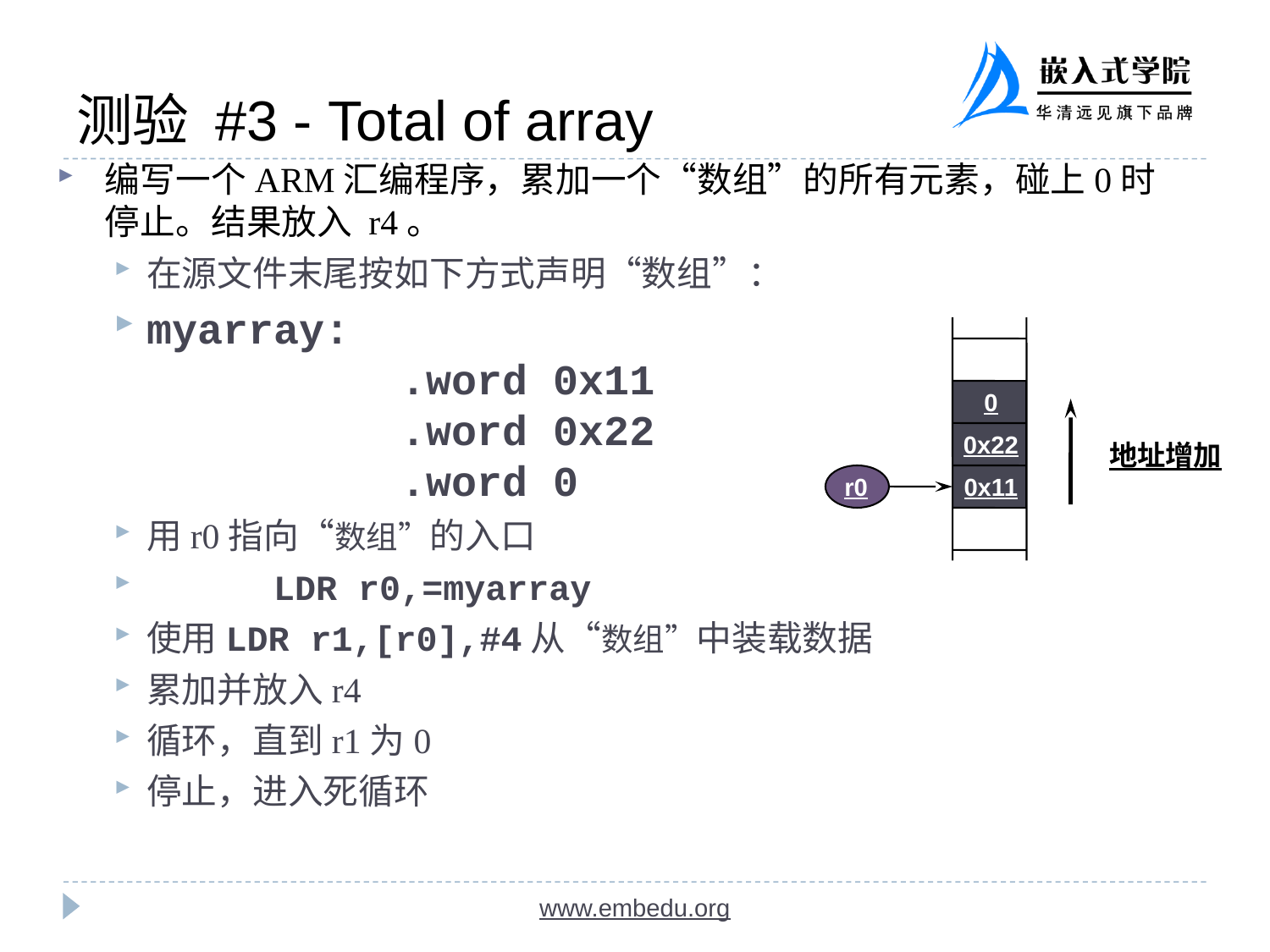

测验 #3 - Total of array
编写一个ARM汇编程序，累加一个“数组”的所有元素，碰上0时停止。结果放入 r4。
在源文件末尾按如下方式声明“数组”：
myarray:
		.word 0x11
		.word 0x22
		.word 0
用r0指向“数组”的入口
	LDR r0,=myarray
使用LDR r1,[r0],#4从“数组”中装载数据
累加并放入r4
循环，直到r1为0
停止，进入死循环

0

0x22

地址增加

r0
0x11

www.embedu.org